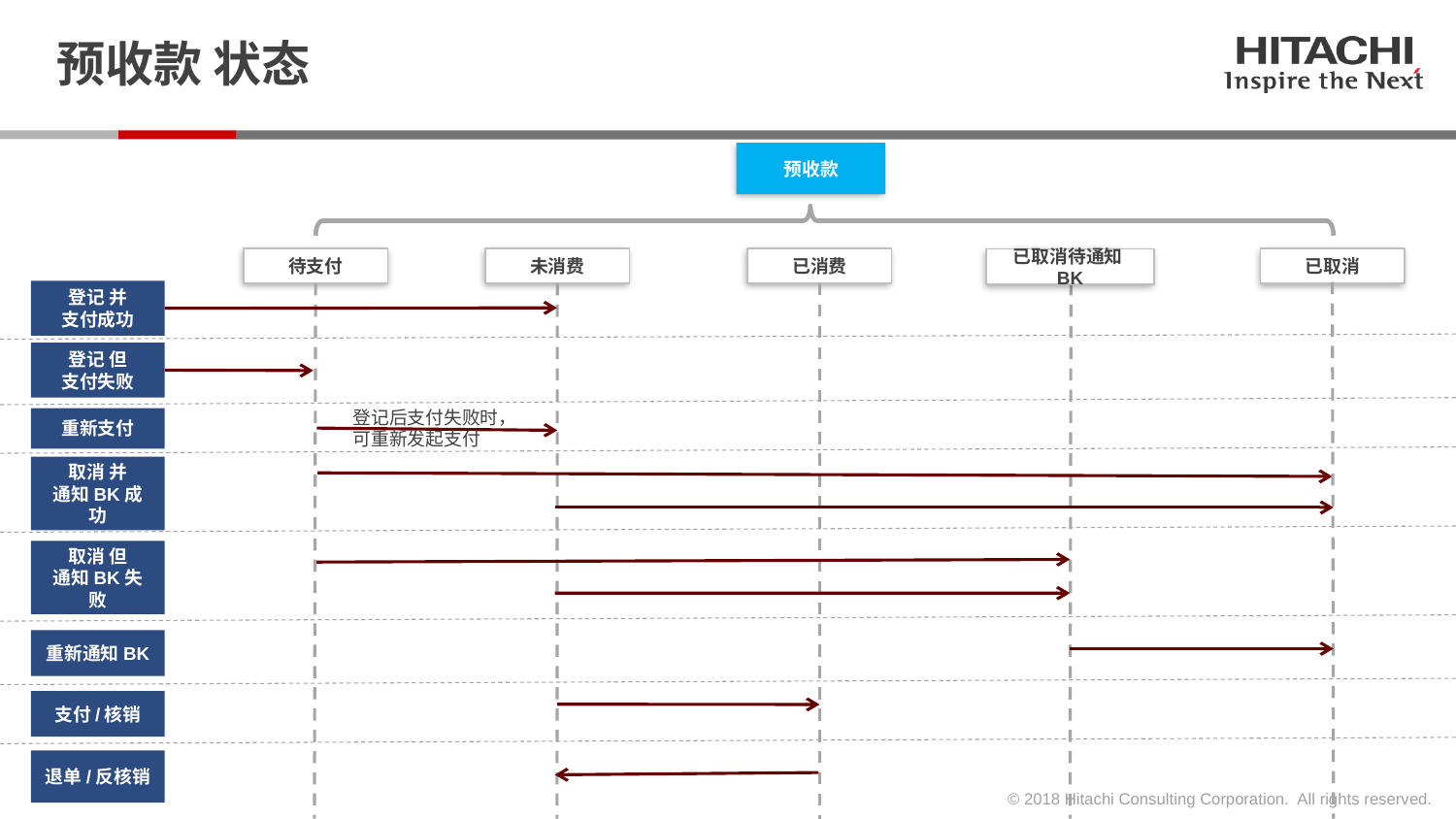

# 预收款 状态
预收款
待支付
未消费
已消费
已取消
已取消待通知BK
登记 并
支付成功
登记 但
支付失败
登记后支付失败时，可重新发起支付
重新支付
取消 并
通知BK成功
取消 但
通知BK失败
重新通知BK
支付/核销
退单/反核销